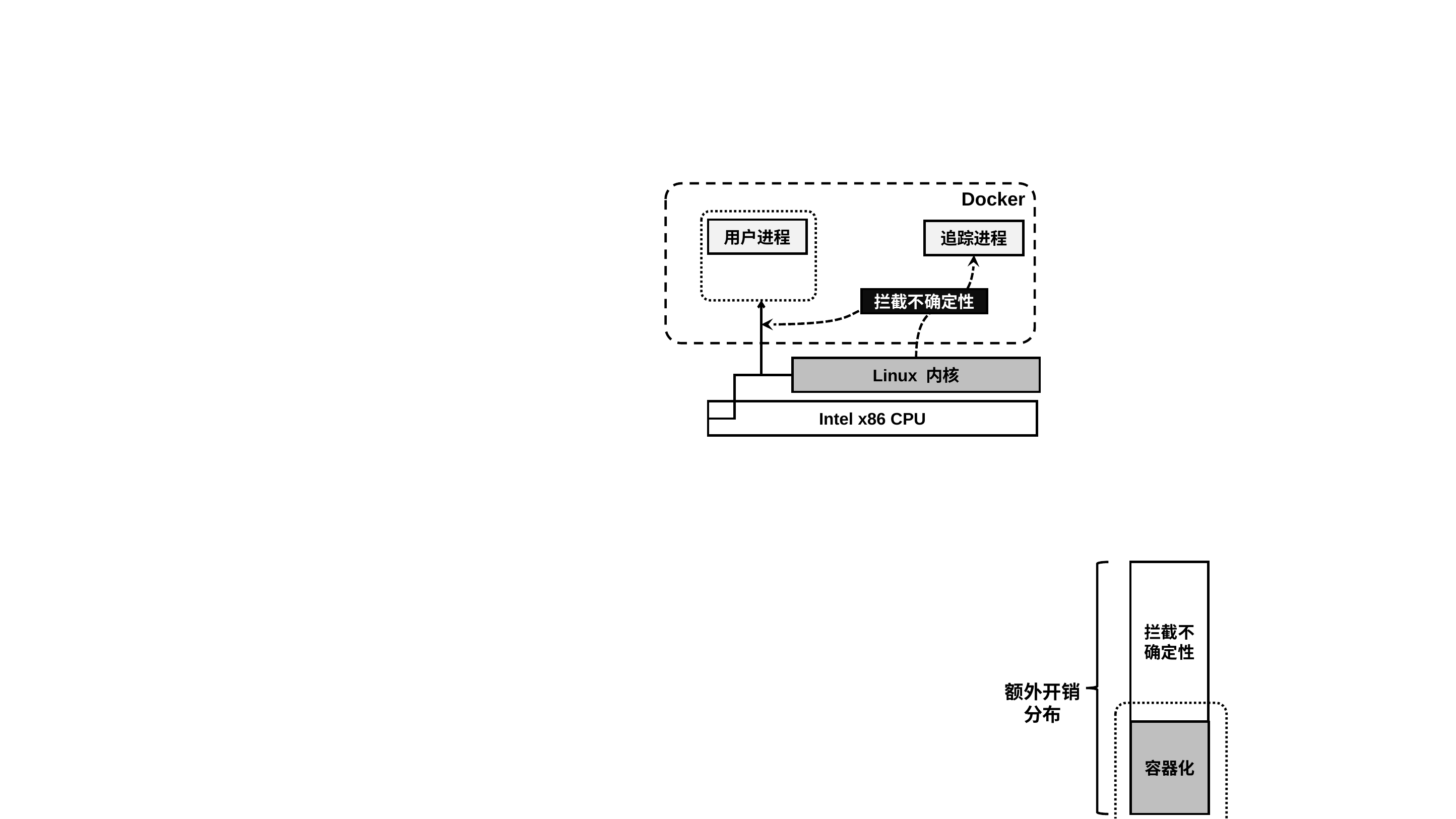

Docker

用户进程
追踪进程
拦截不确定性
Linux 内核
Intel x86 CPU

拦截不确定性
额外开销分布

容器化